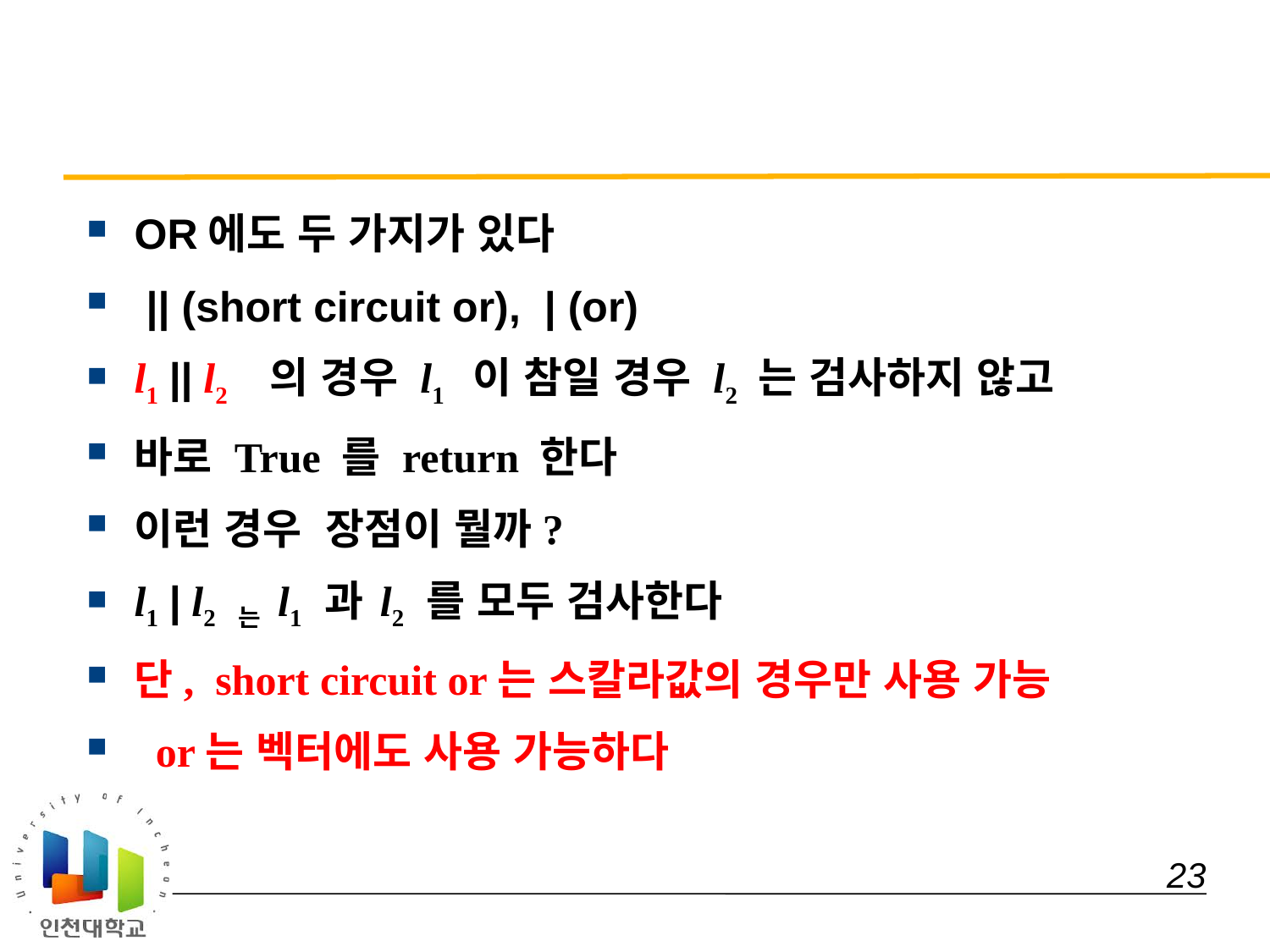

#
OR에도 두 가지가 있다
 || (short circuit or),  | (or)
l1 || l2   의 경우 l1   이 참일 경우 l2 는 검사하지 않고
바로 True 를 return 한다
이런 경우  장점이 뭘까?
l1 | l2  는 l1  과 l2  를 모두 검사한다
단,  short circuit or는 스칼라값의 경우만 사용 가능
  or는 벡터에도 사용 가능하다

 23